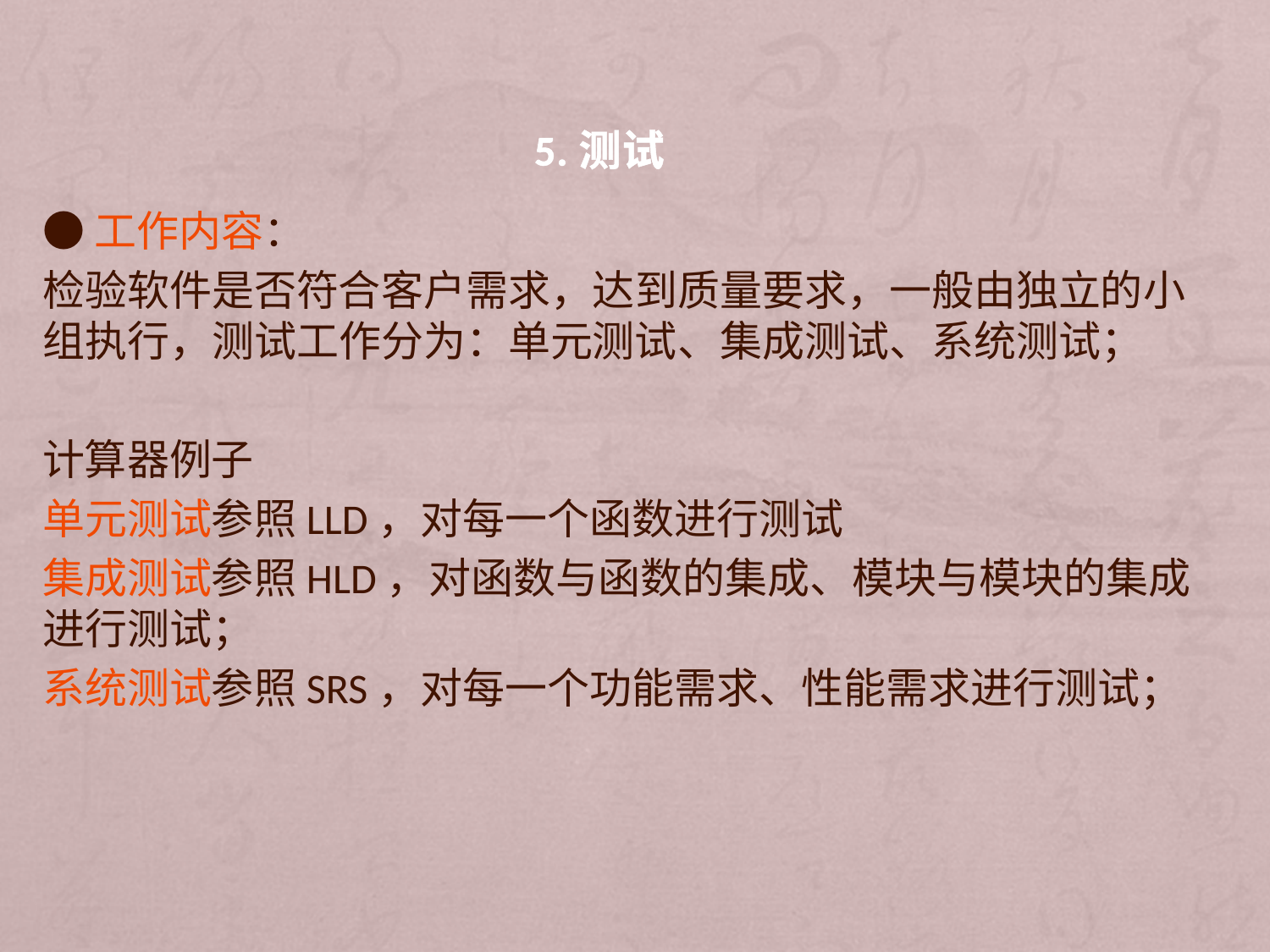

# 5.测试
●工作内容：
检验软件是否符合客户需求，达到质量要求，一般由独立的小组执行，测试工作分为：单元测试、集成测试、系统测试；

计算器例子
单元测试参照LLD，对每一个函数进行测试
集成测试参照HLD，对函数与函数的集成、模块与模块的集成进行测试；
系统测试参照SRS，对每一个功能需求、性能需求进行测试；